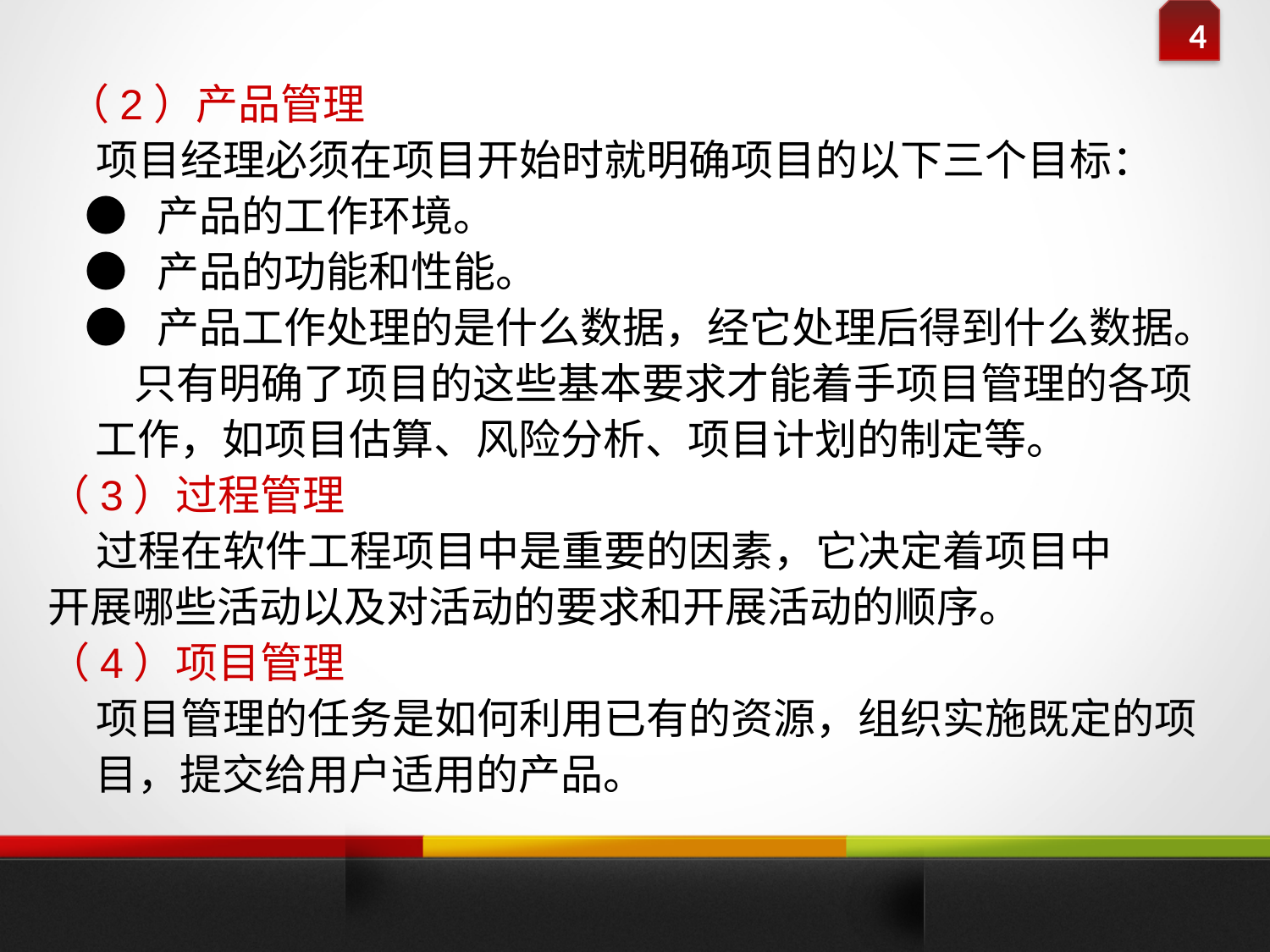

（2）产品管理
    项目经理必须在项目开始时就明确项目的以下三个目标：
    ●  产品的工作环境。
    ●  产品的功能和性能。
    ●  产品工作处理的是什么数据，经它处理后得到什么数据。
        只有明确了项目的这些基本要求才能着手项目管理的各项工作，如项目估算、风险分析、项目计划的制定等。
（3）过程管理
    过程在软件工程项目中是重要的因素，它决定着项目中
开展哪些活动以及对活动的要求和开展活动的顺序。
（4）项目管理
    项目管理的任务是如何利用已有的资源，组织实施既定的项目，提交给用户适用的产品。